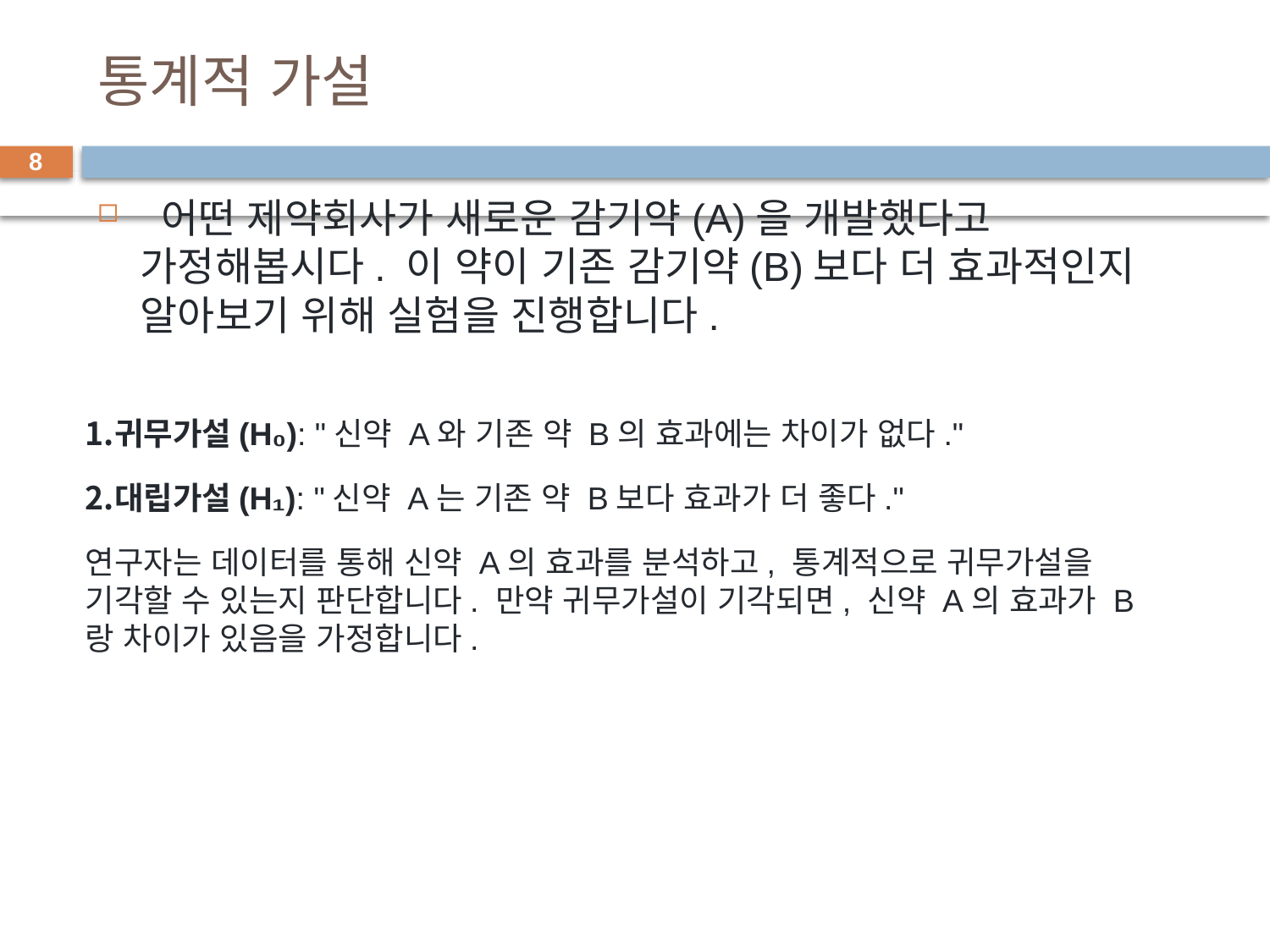

# 통계적 가설
8
 어떤 제약회사가 새로운 감기약(A)을 개발했다고 가정해봅시다. 이 약이 기존 감기약(B)보다 더 효과적인지 알아보기 위해 실험을 진행합니다.
귀무가설(H₀): "신약 A와 기존 약 B의 효과에는 차이가 없다."
대립가설(H₁): "신약 A는 기존 약 B보다 효과가 더 좋다."
연구자는 데이터를 통해 신약 A의 효과를 분석하고, 통계적으로 귀무가설을 기각할 수 있는지 판단합니다. 만약 귀무가설이 기각되면, 신약 A의 효과가 B랑 차이가 있음을 가정합니다.